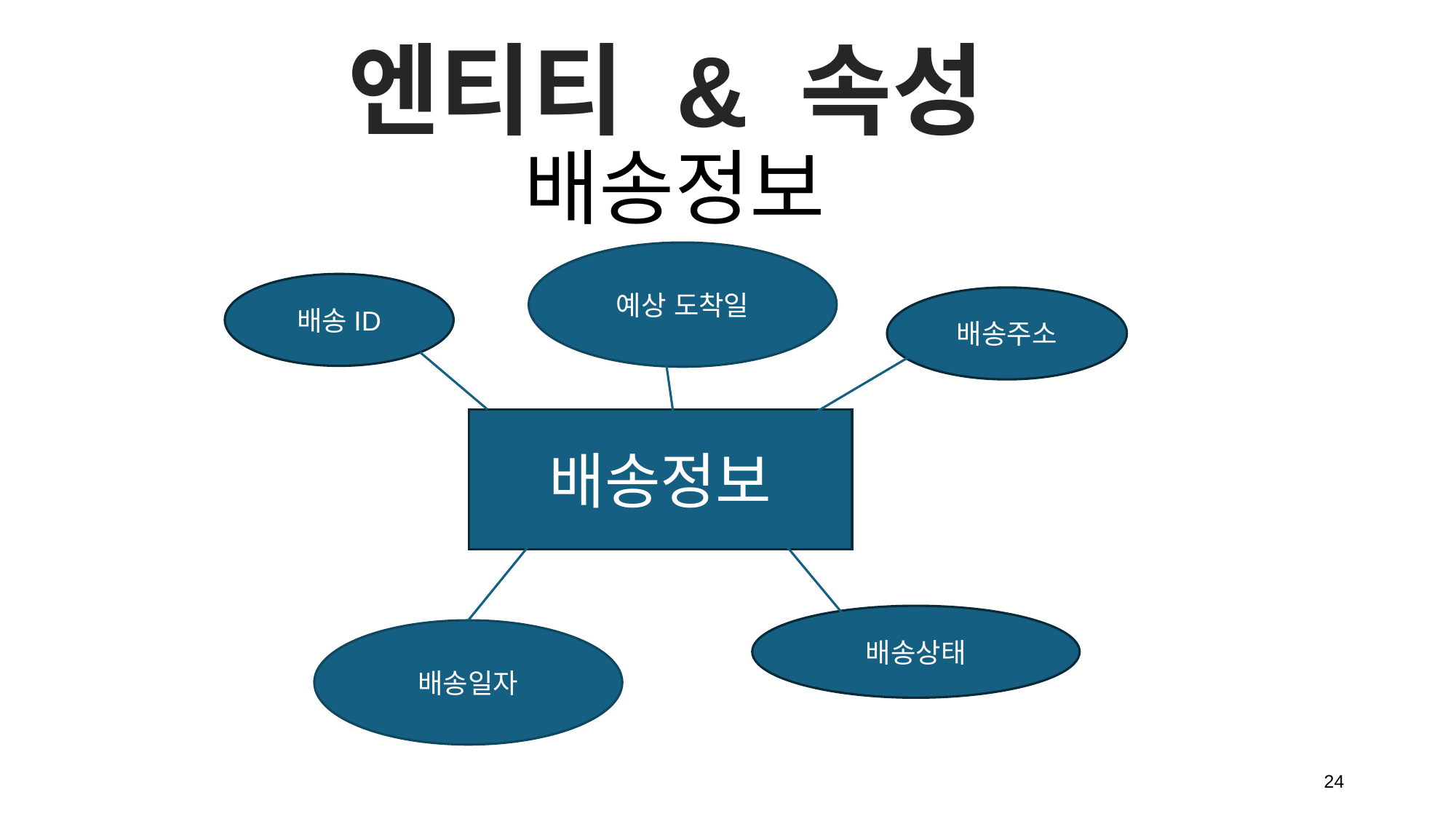

엔티티 & 속성
배송정보
예상 도착일
배송ID
배송주소
배송정보
배송상태
배송일자
24